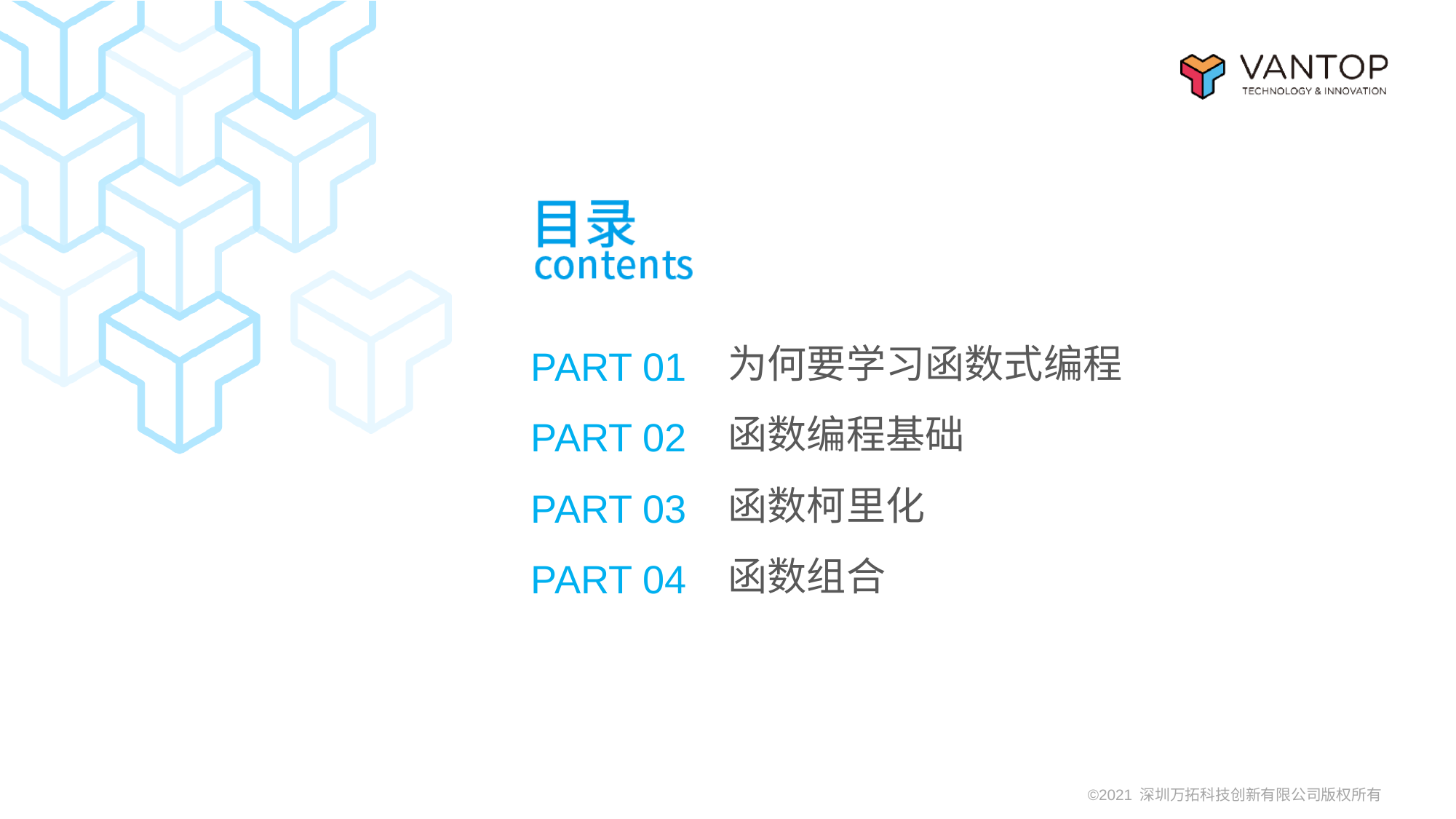

为何要学习函数式编程
函数编程基础
函数柯里化
函数组合
PART 01
PART 02
PART 03
PART 04